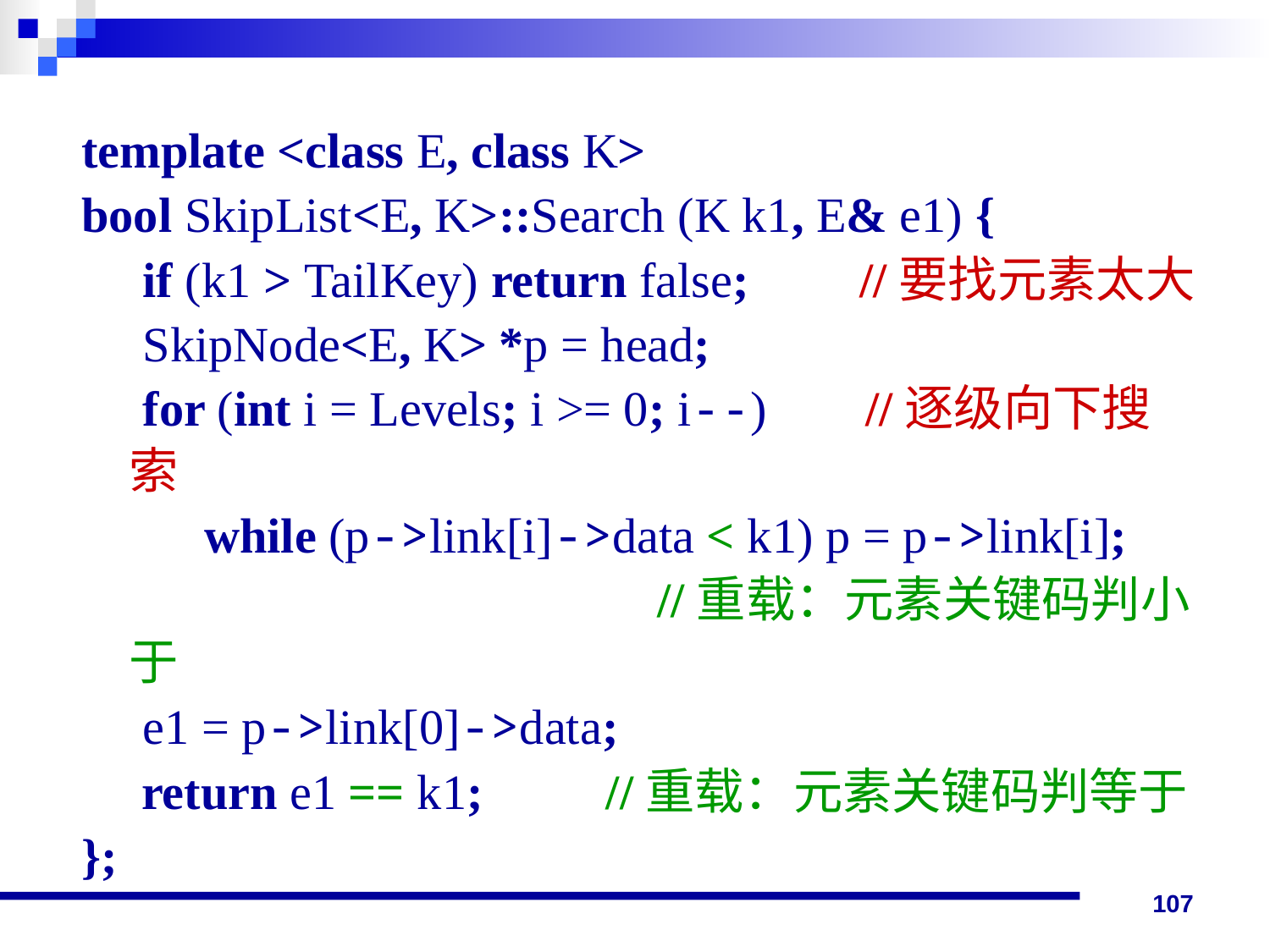

template <class E, class K>
bool SkipList<E, K>::Search (K k1, E& e1) {
     if (k1 > TailKey) return false;         //要找元素太大
     SkipNode<E, K> *p = head;
     for (int i = Levels; i >= 0; i--)        //逐级向下搜索
          while (p->link[i]->data < k1) p = p->link[i];
				            //重载：元素关键码判小于
     e1 = p->link[0]->data;
	 return e1 == k1;          //重载：元素关键码判等于
};
107